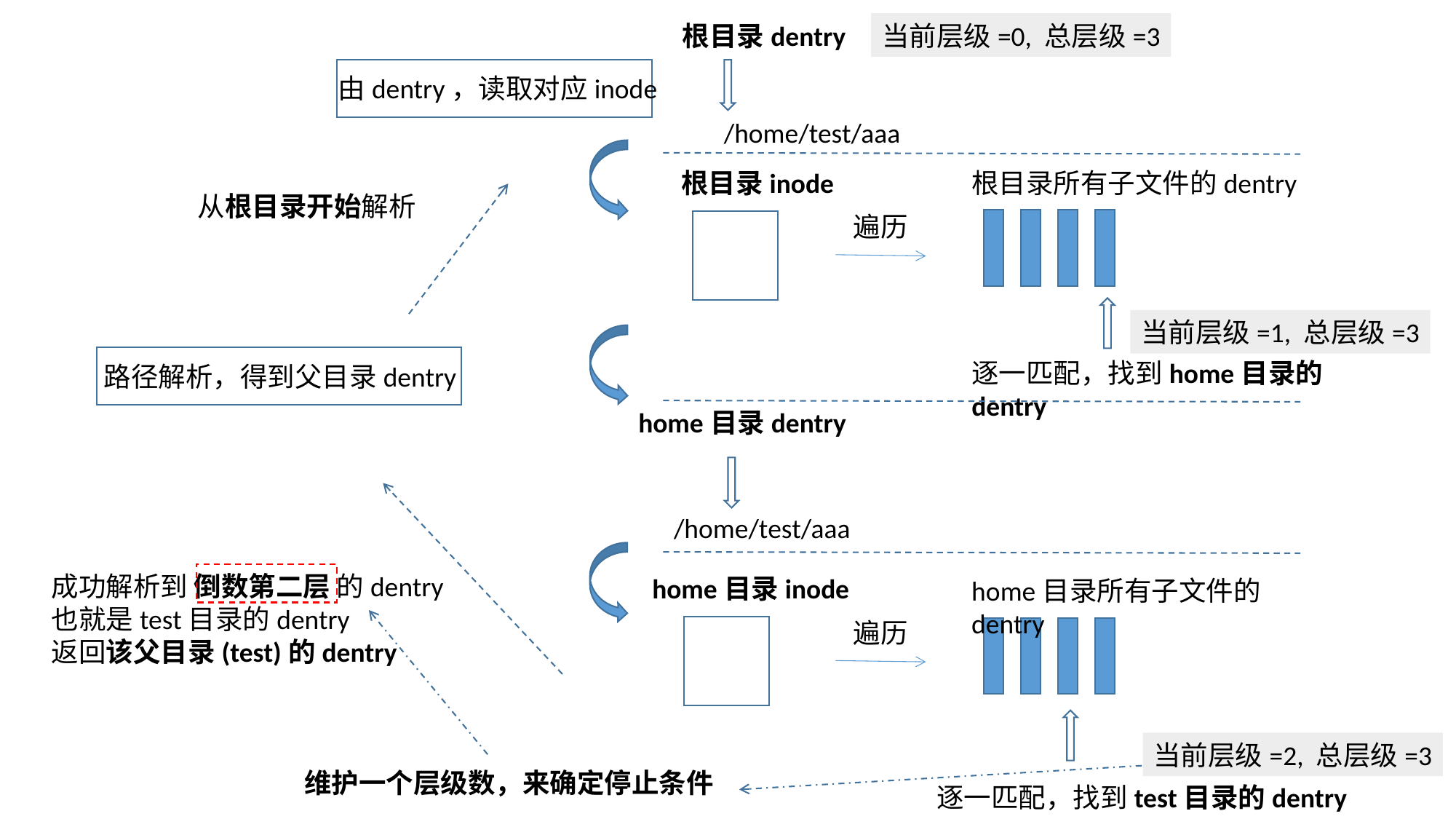

根目录dentry
当前层级=0, 总层级=3

由dentry，读取对应inode
/home/test/aaa

根目录inode
根目录所有子文件的dentry
从根目录开始解析
遍历

当前层级=1, 总层级=3

逐一匹配，找到home目录的dentry
路径解析，得到父目录dentry
home目录dentry

/home/test/aaa

成功解析到 倒数第二层 的dentry
也就是test目录的dentry
返回该父目录(test)的dentry

home目录inode
home目录所有子文件的dentry
遍历

当前层级=2, 总层级=3
维护一个层级数，来确定停止条件
逐一匹配，找到test目录的dentry